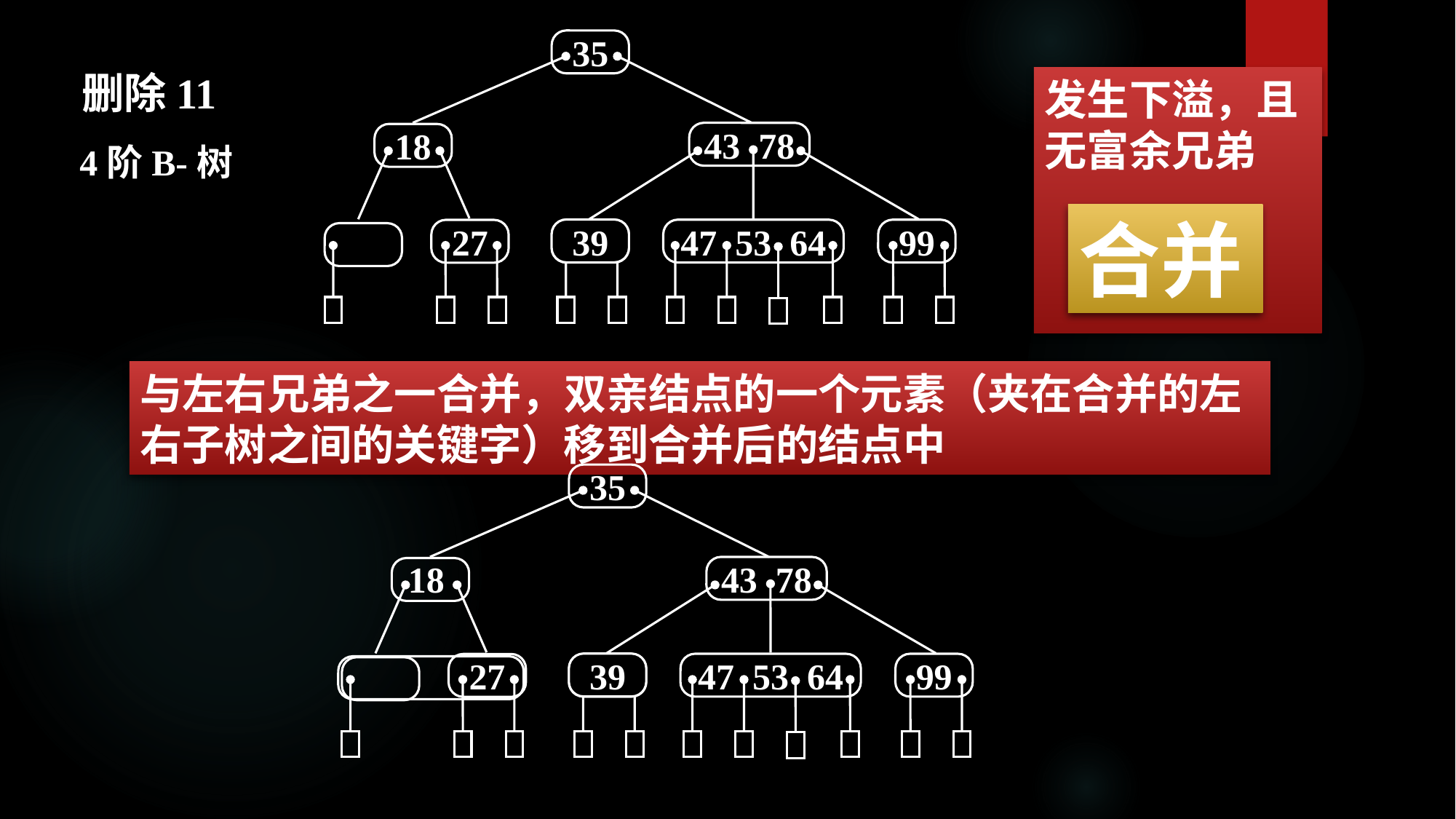

35

43  78
18

39
39
47  53  64
99
27

删除11
发生下溢，且无富余兄弟

4阶B-树
合并
与左右兄弟之一合并，双亲结点的一个元素（夹在合并的左右子树之间的关键字）移到合并后的结点中
35

18
43  78

39
39
47  53  64
99
27